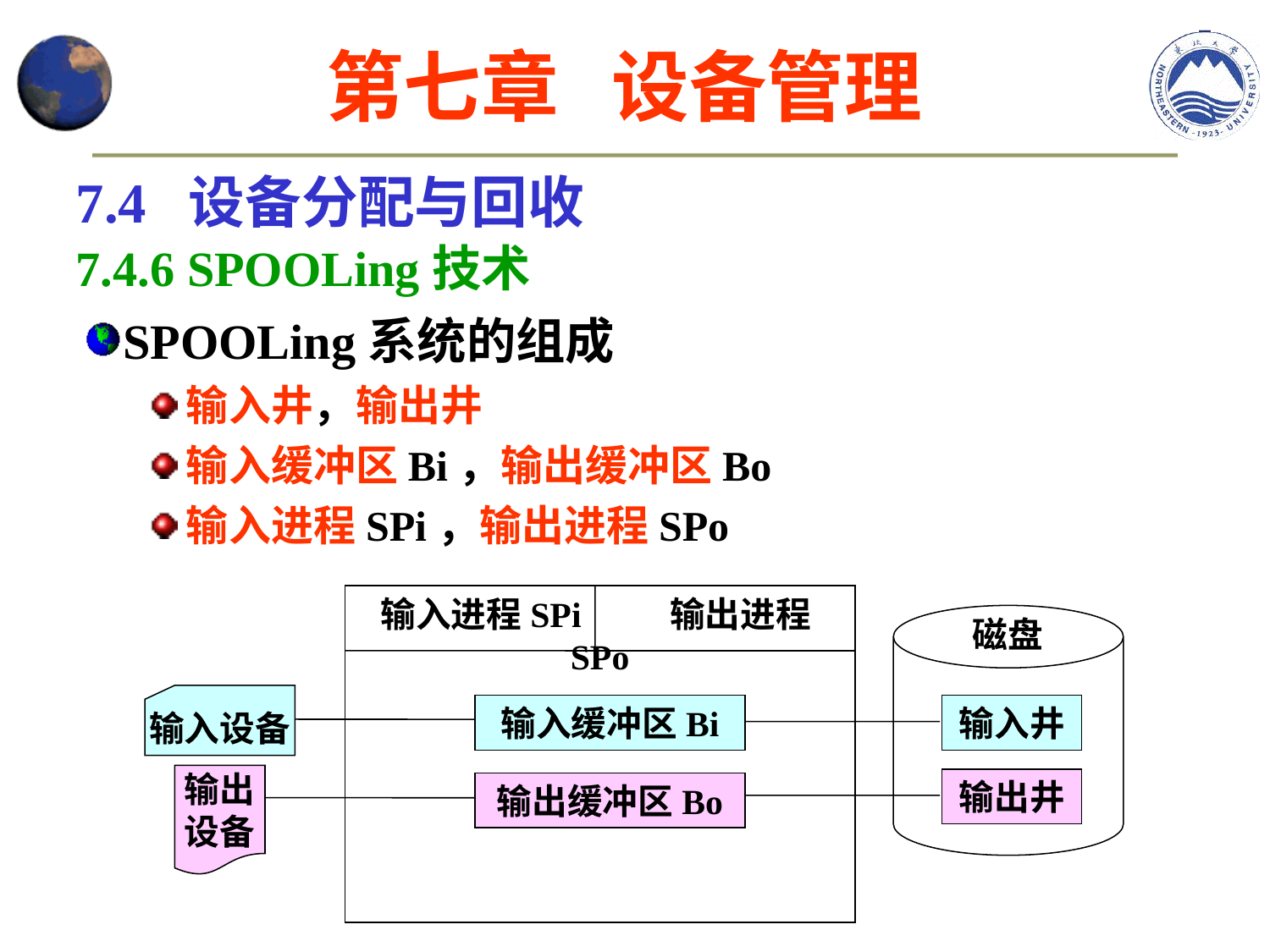

第七章   设备管理
7.4  设备分配与回收
7.4.6 SPOOLing技术
SPOOLing系统的组成
输入井，输出井
输入缓冲区Bi，输出缓冲区Bo
输入进程SPi，输出进程SPo
输入进程SPi         输出进程SPo

磁盘

输入设备
输入缓冲区Bi
输入井

输出
设备
输出井
输出缓冲区Bo